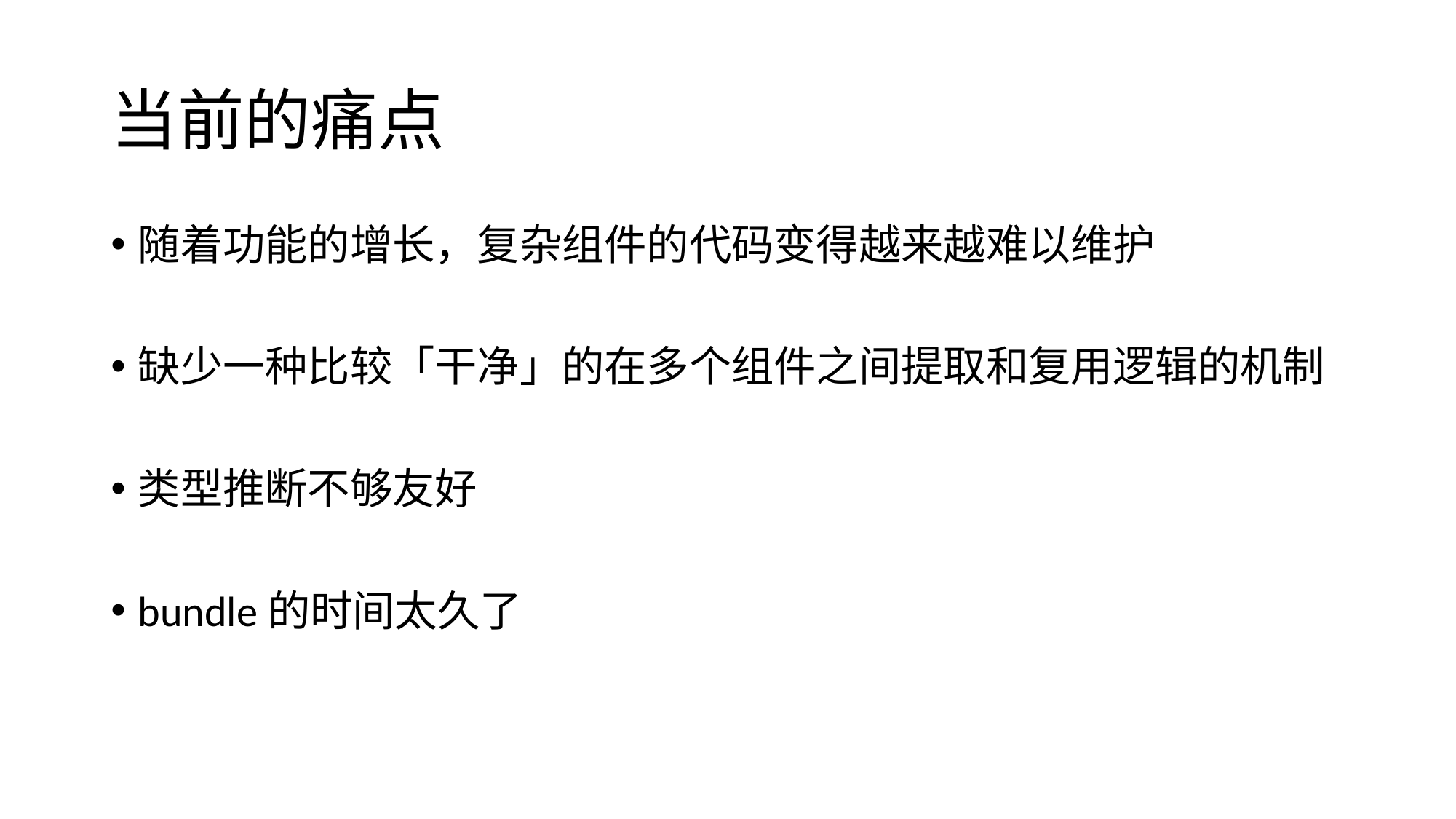

# 当前的痛点
随着功能的增长，复杂组件的代码变得越来越难以维护

缺少一种比较「干净」的在多个组件之间提取和复用逻辑的机制

类型推断不够友好

bundle的时间太久了